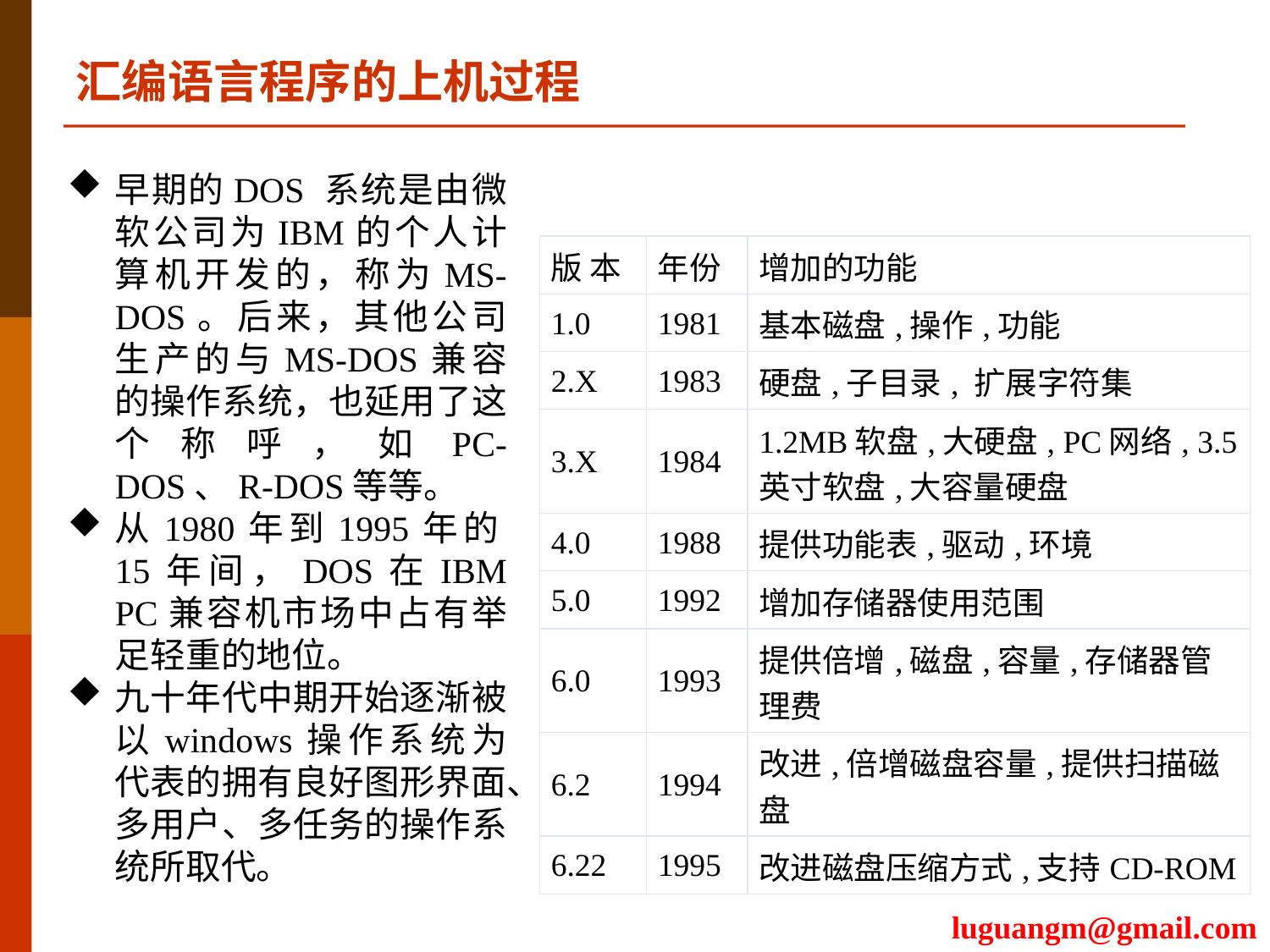

汇编语言程序的上机过程
早期的DOS 系统是由微软公司为IBM的个人计算机开发的，称为MS-DOS。后来，其他公司生产的与MS-DOS兼容的操作系统，也延用了这个称呼，如PC-DOS、R-DOS等等。
从1980年到1995年的15年间，DOS在IBM PC兼容机市场中占有举足轻重的地位。
九十年代中期开始逐渐被以windows操作系统为代表的拥有良好图形界面、多用户、多任务的操作系统所取代。
| 版 本 | 年份 | 增加的功能 |
| --- | --- | --- |
| 1.0 | 1981 | 基本磁盘,操作,功能 |
| 2.X | 1983 | 硬盘,子目录, 扩展字符集 |
| 3.X | 1984 | 1.2MB软盘,大硬盘, PC网络, 3.5英寸软盘,大容量硬盘 |
| 4.0 | 1988 | 提供功能表,驱动,环境 |
| 5.0 | 1992 | 增加存储器使用范围 |
| 6.0 | 1993 | 提供倍增,磁盘,容量,存储器管理费 |
| 6.2 | 1994 | 改进,倍增磁盘容量,提供扫描磁盘 |
| 6.22 | 1995 | 改进磁盘压缩方式,支持CD-ROM |